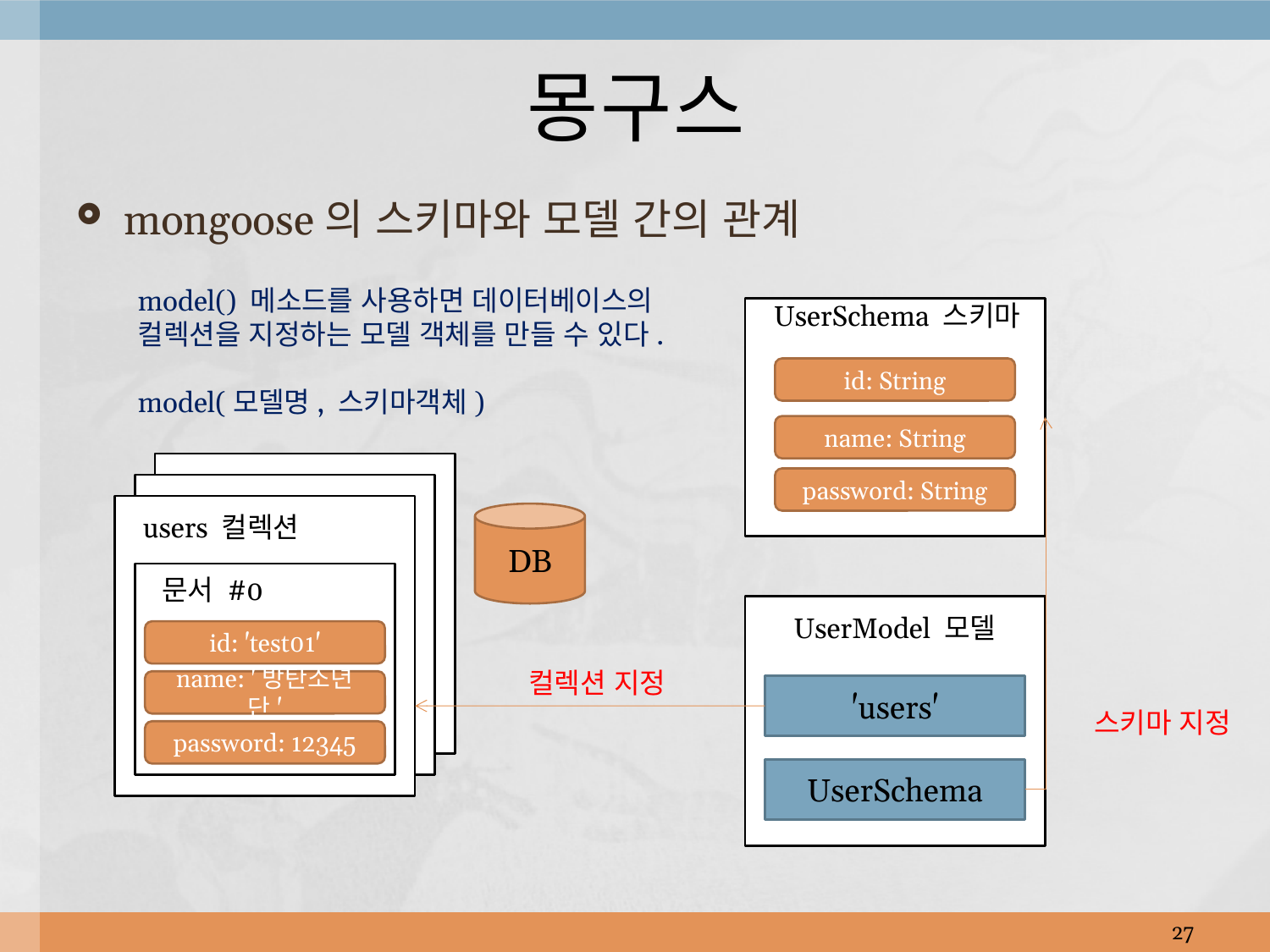

# 몽구스
mongoose의 스키마와 모델 간의 관계
model() 메소드를 사용하면 데이터베이스의
컬렉션을 지정하는 모델 객체를 만들 수 있다.

model(모델명, 스키마객체)
UserSchema 스키마

id: String
name: String
password: String

users 컬렉션

문서 #0
id: 'test01'
name: '방탄소년단'
password: 12345
DB

UserModel 모델
'users'
UserSchema
컬렉션 지정
스키마 지정
27